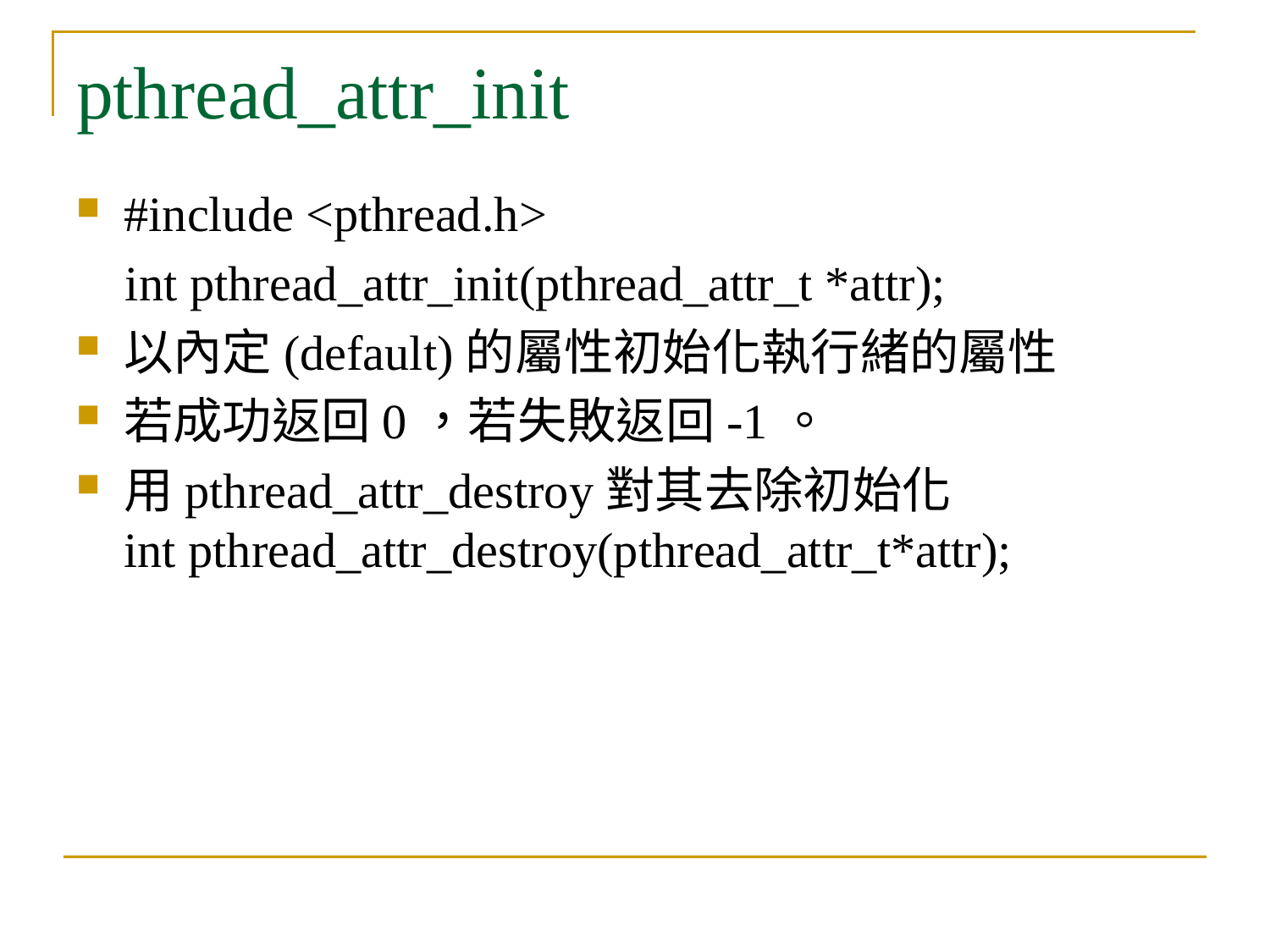

# pthread_attr_init
#include <pthread.h>
    int pthread_attr_init(pthread_attr_t *attr);
以內定(default)的屬性初始化執行緒的屬性
若成功返回0，若失敗返回-1。
用pthread_attr_destroy對其去除初始化
int pthread_attr_destroy(pthread_attr_t*attr);